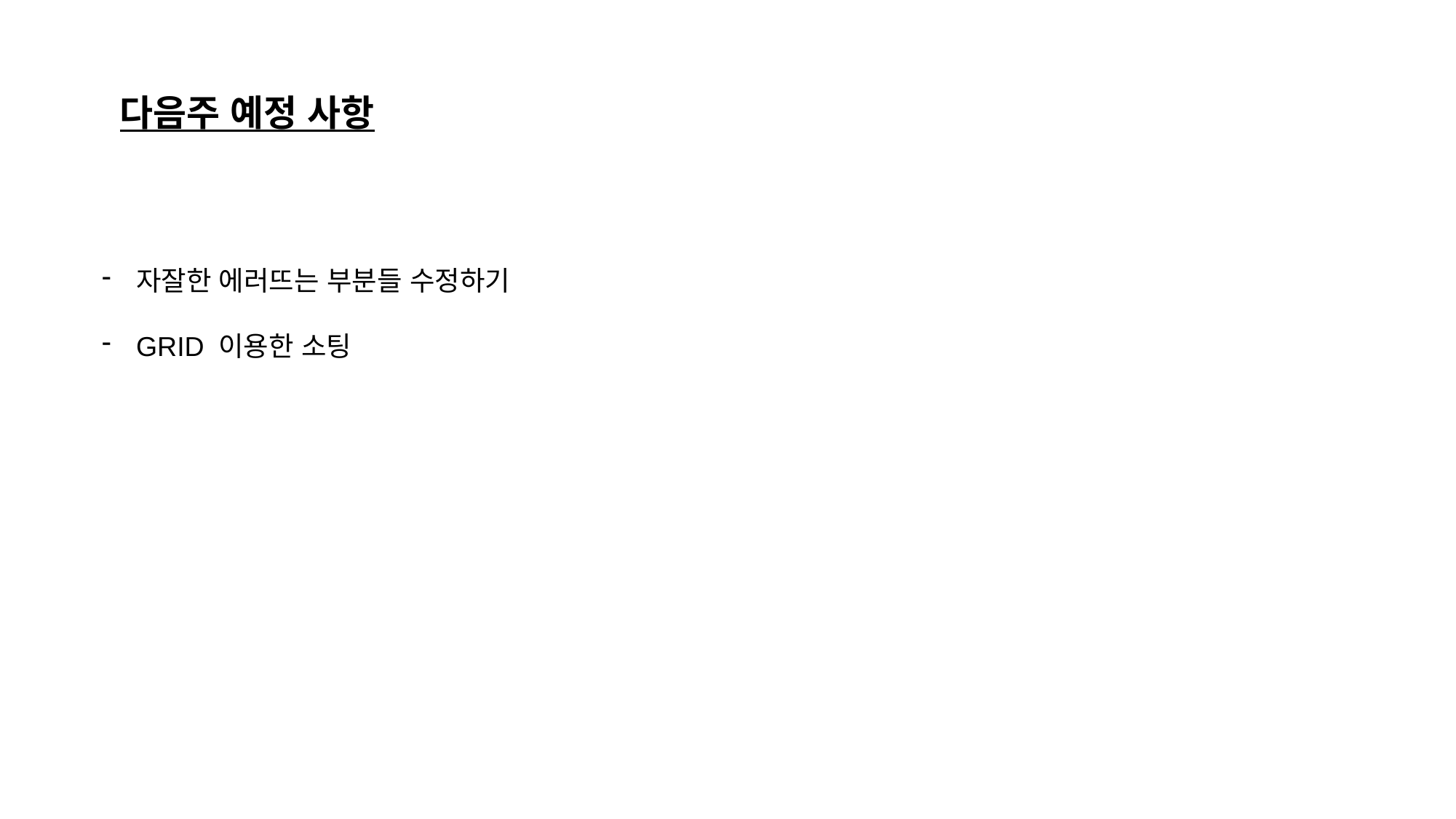

다음주 예정 사항
자잘한 에러뜨는 부분들 수정하기

GRID 이용한 소팅